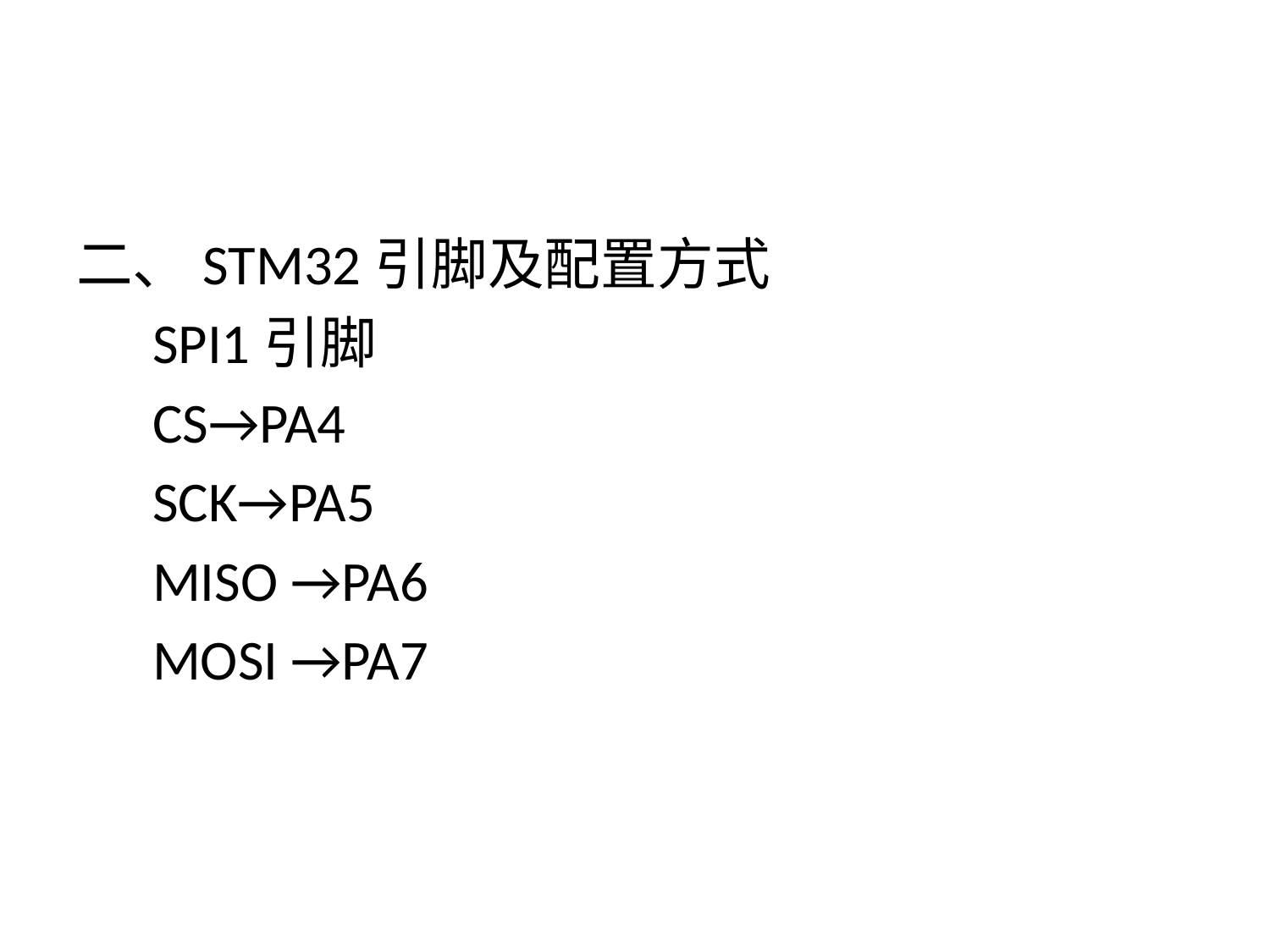

#
二、STM32引脚及配置方式
      SPI1引脚
      CS→PA4
      SCK→PA5
      MISO →PA6
      MOSI →PA7